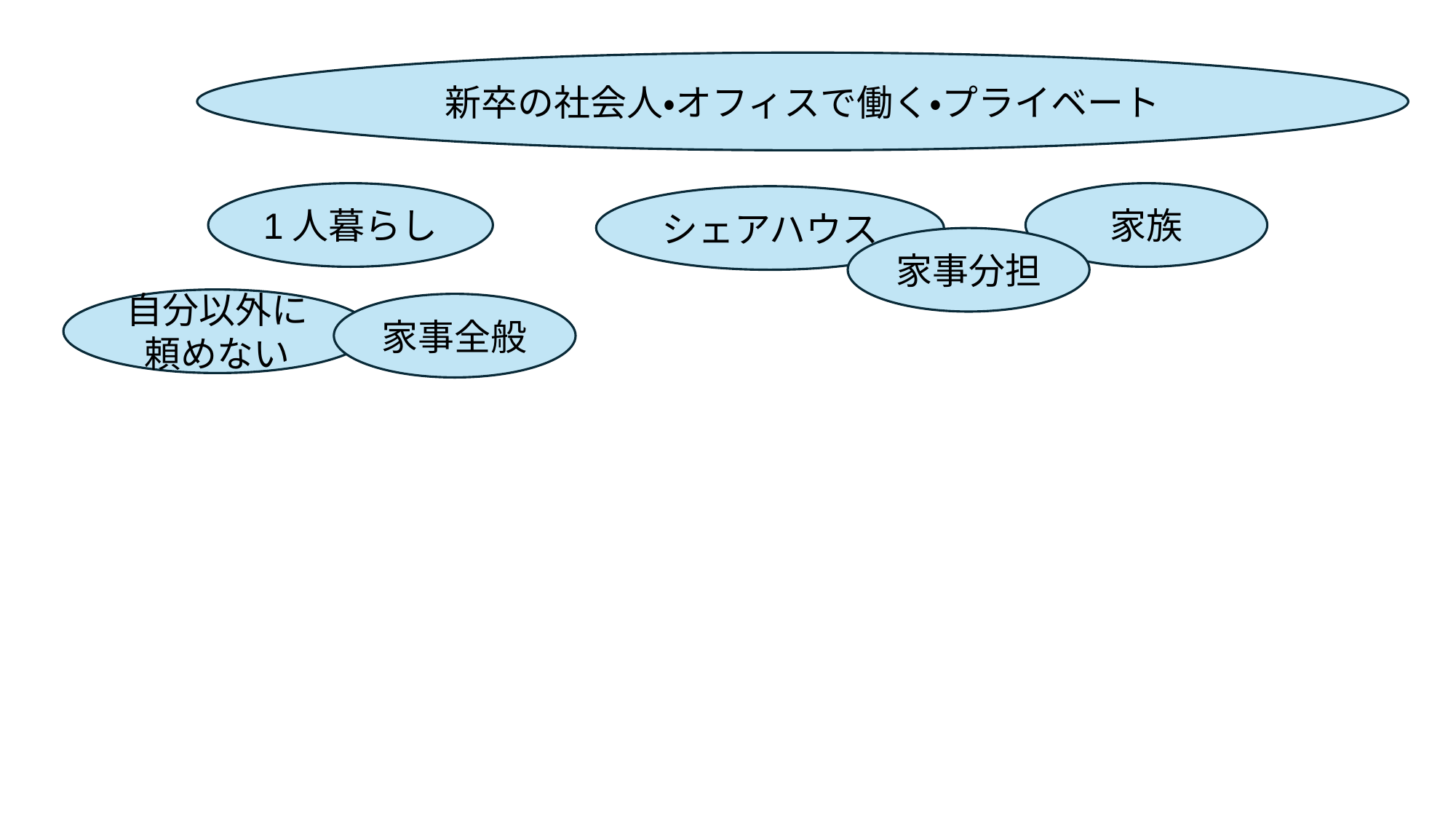

新卒の社会人・オフィスで働く・プライベート
1人暮らし
家族
シェアハウス
家事分担
自分以外に
頼めない
家事全般